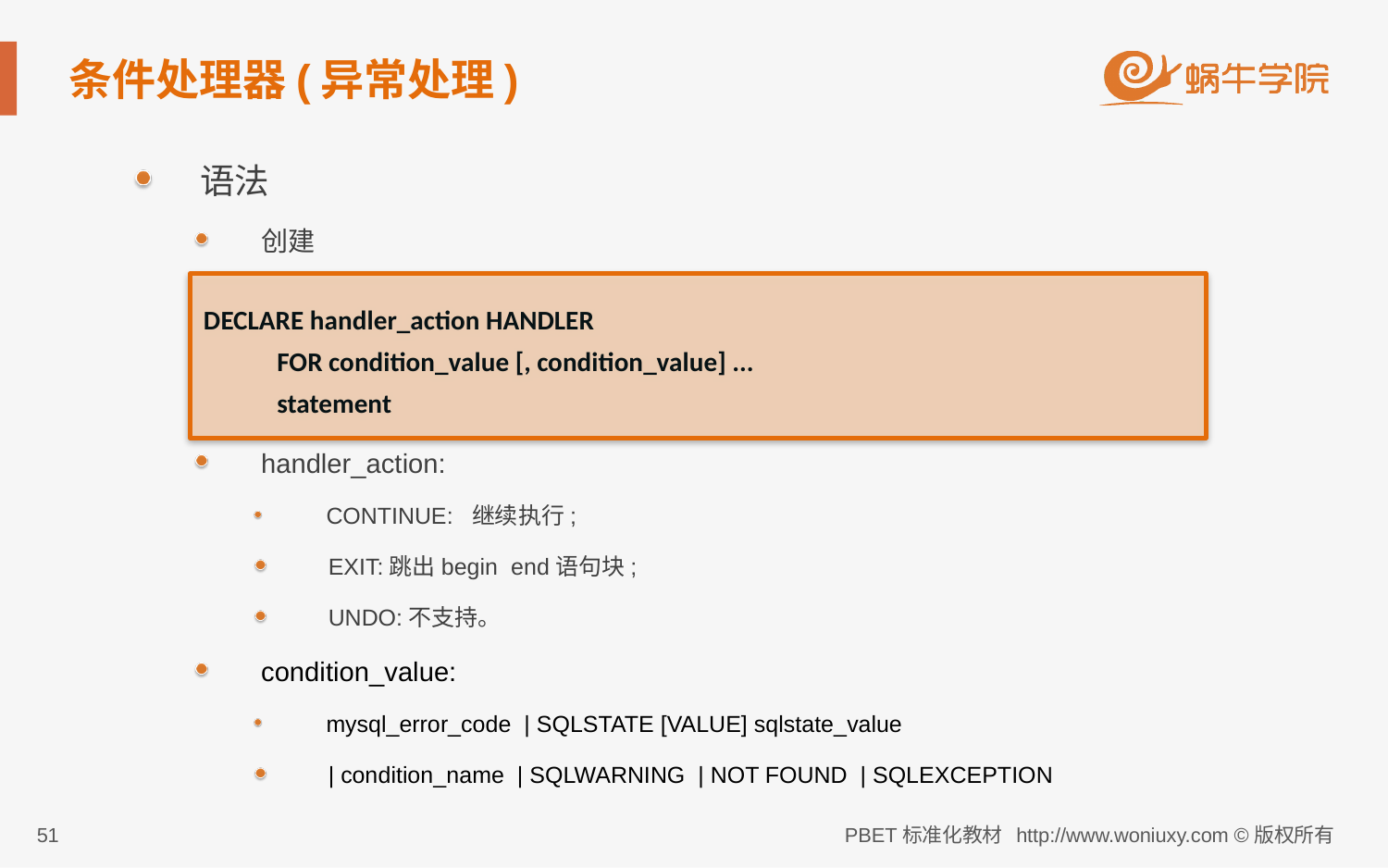

# 条件处理器(异常处理)
语法
创建

handler_action:
 CONTINUE:  继续执行;
 EXIT:跳出begin  end语句块;
 UNDO:不支持。
condition_value:
 mysql_error_code  | SQLSTATE [VALUE] sqlstate_value
 | condition_name  | SQLWARNING  | NOT FOUND  | SQLEXCEPTION

DECLARE handler_action HANDLER
	 FOR condition_value [, condition_value] ...
	 statement